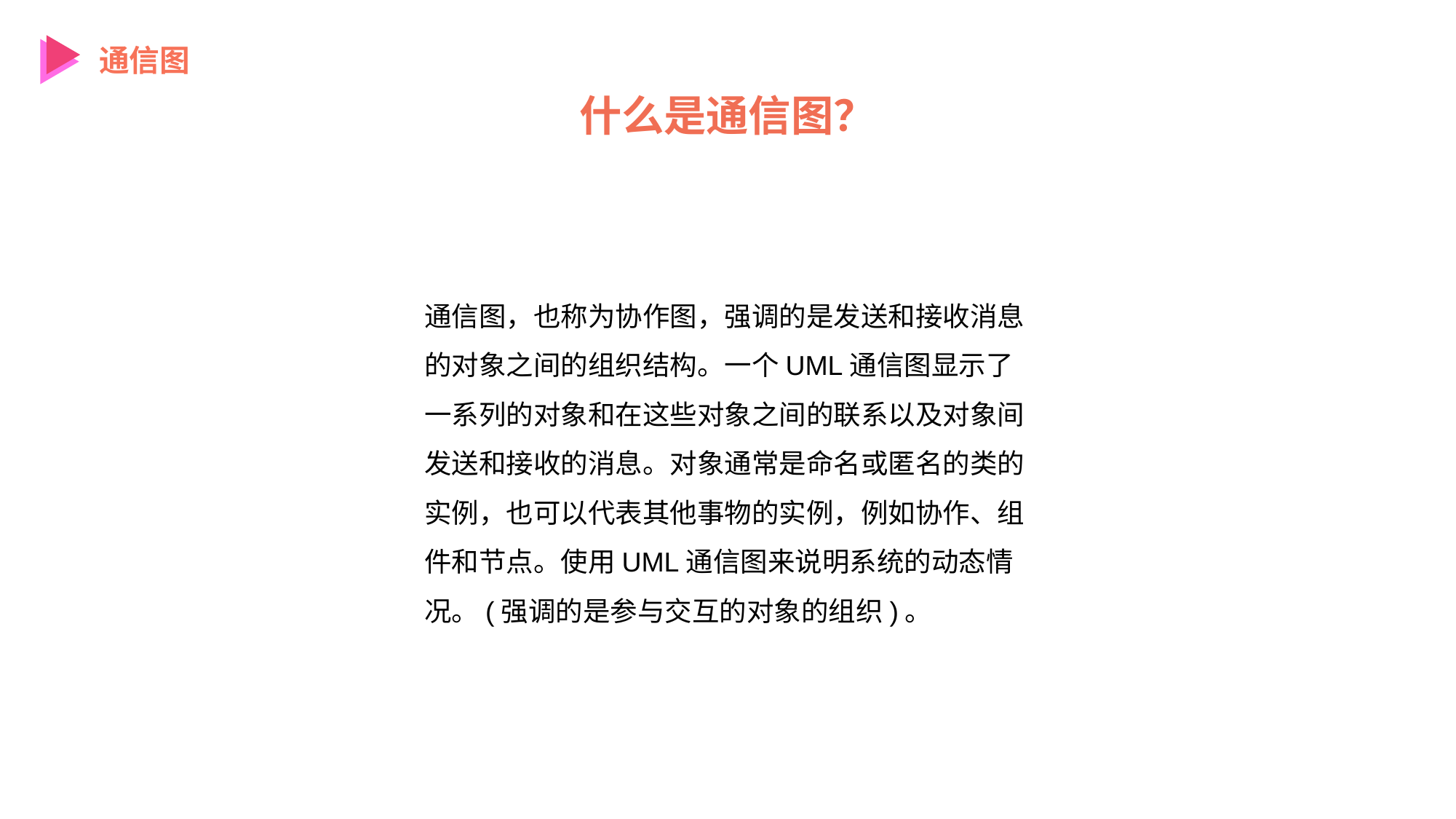

通信图
什么是通信图？
通信图，也称为协作图，强调的是发送和接收消息的对象之间的组织结构。一个UML通信图显示了一系列的对象和在这些对象之间的联系以及对象间发送和接收的消息。对象通常是命名或匿名的类的实例，也可以代表其他事物的实例，例如协作、组件和节点。使用UML通信图来说明系统的动态情况。(强调的是参与交互的对象的组织)。